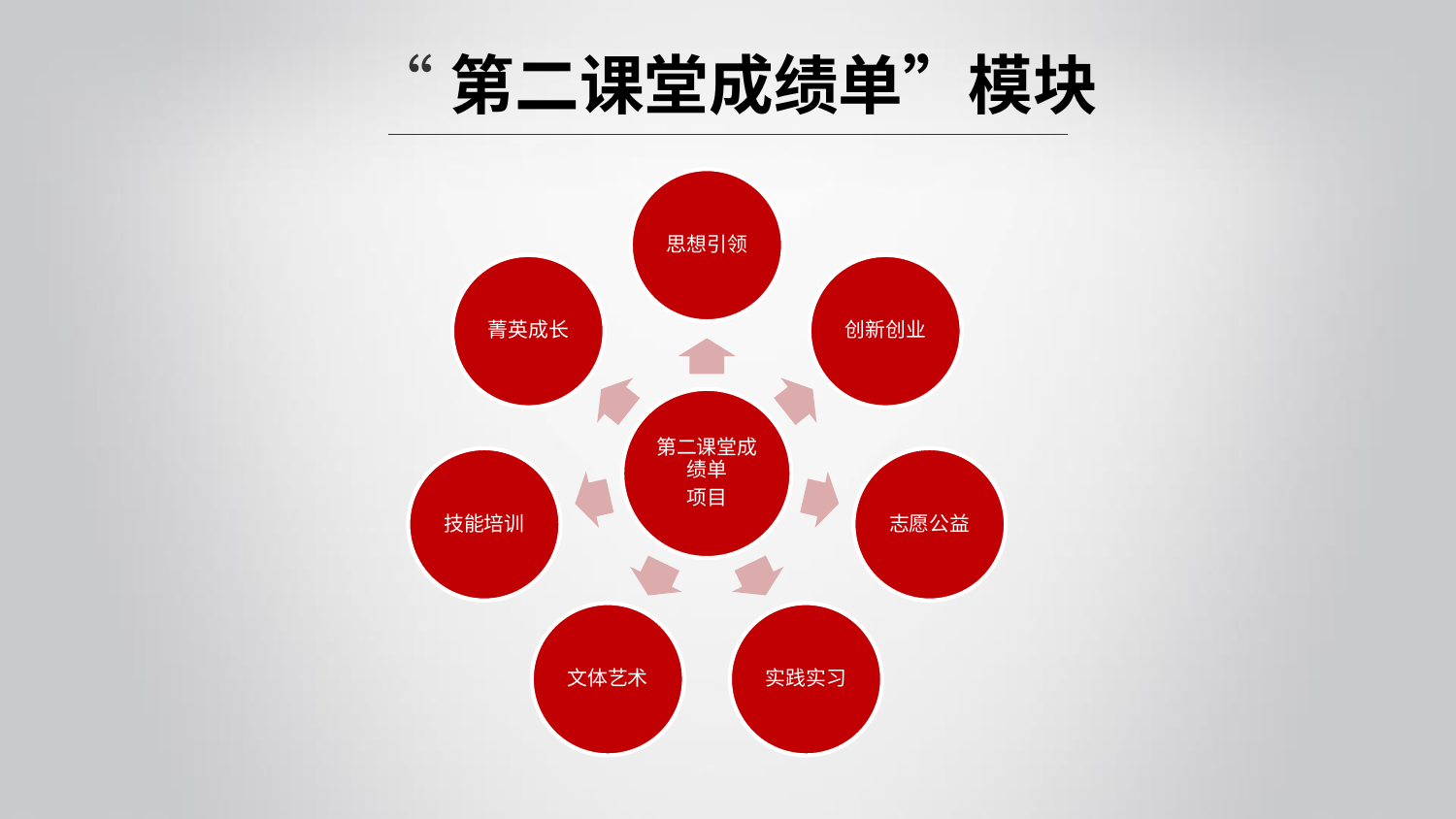

“第二课堂成绩单”模块
第二课堂成绩单
项目

思想引领

创新创业

志愿公益

实践实习

文体艺术

技能培训

菁英成长